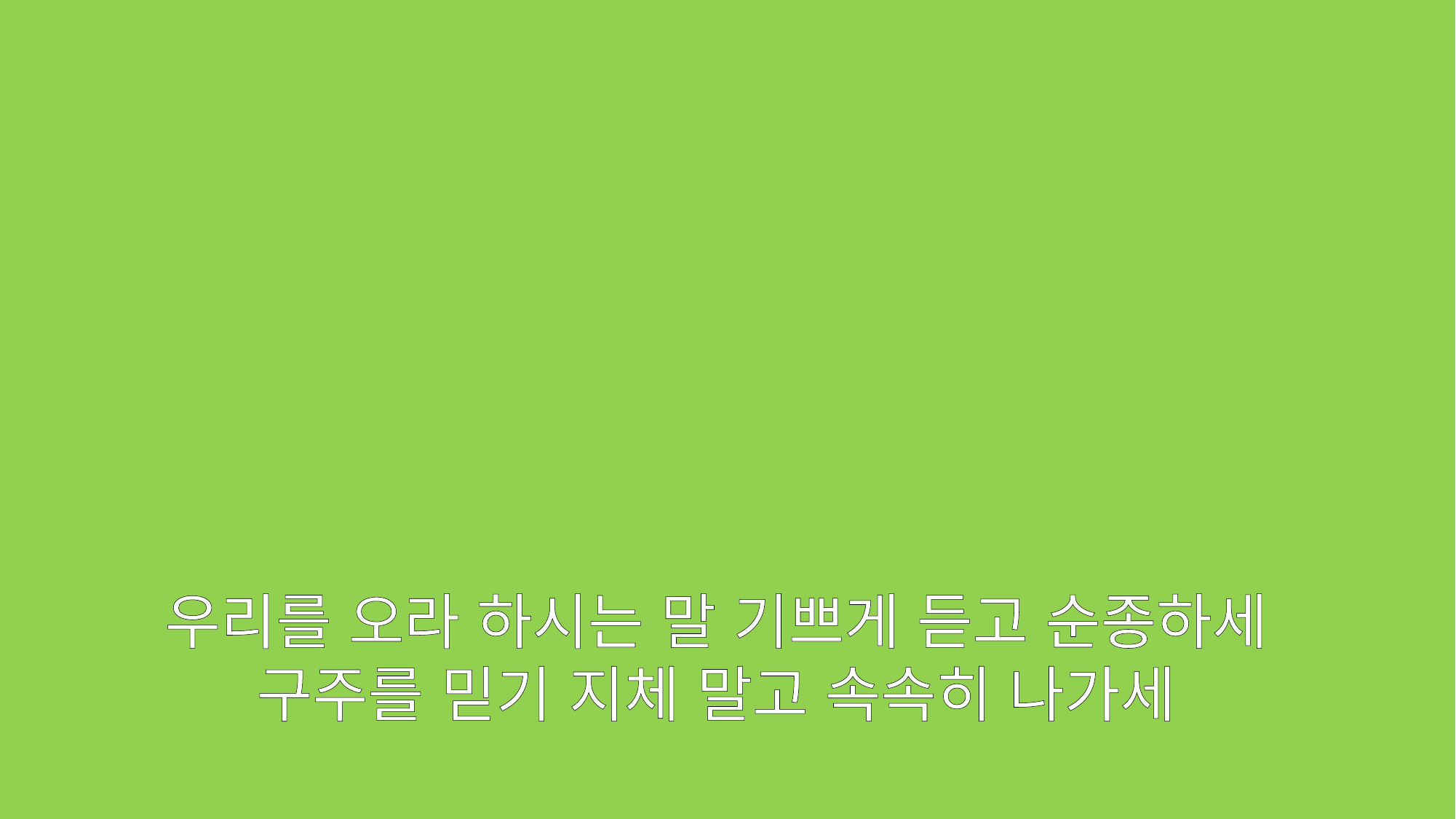

우리를 오라 하시는 말 기쁘게 듣고 순종하세
구주를 믿기 지체 말고 속속히 나가세